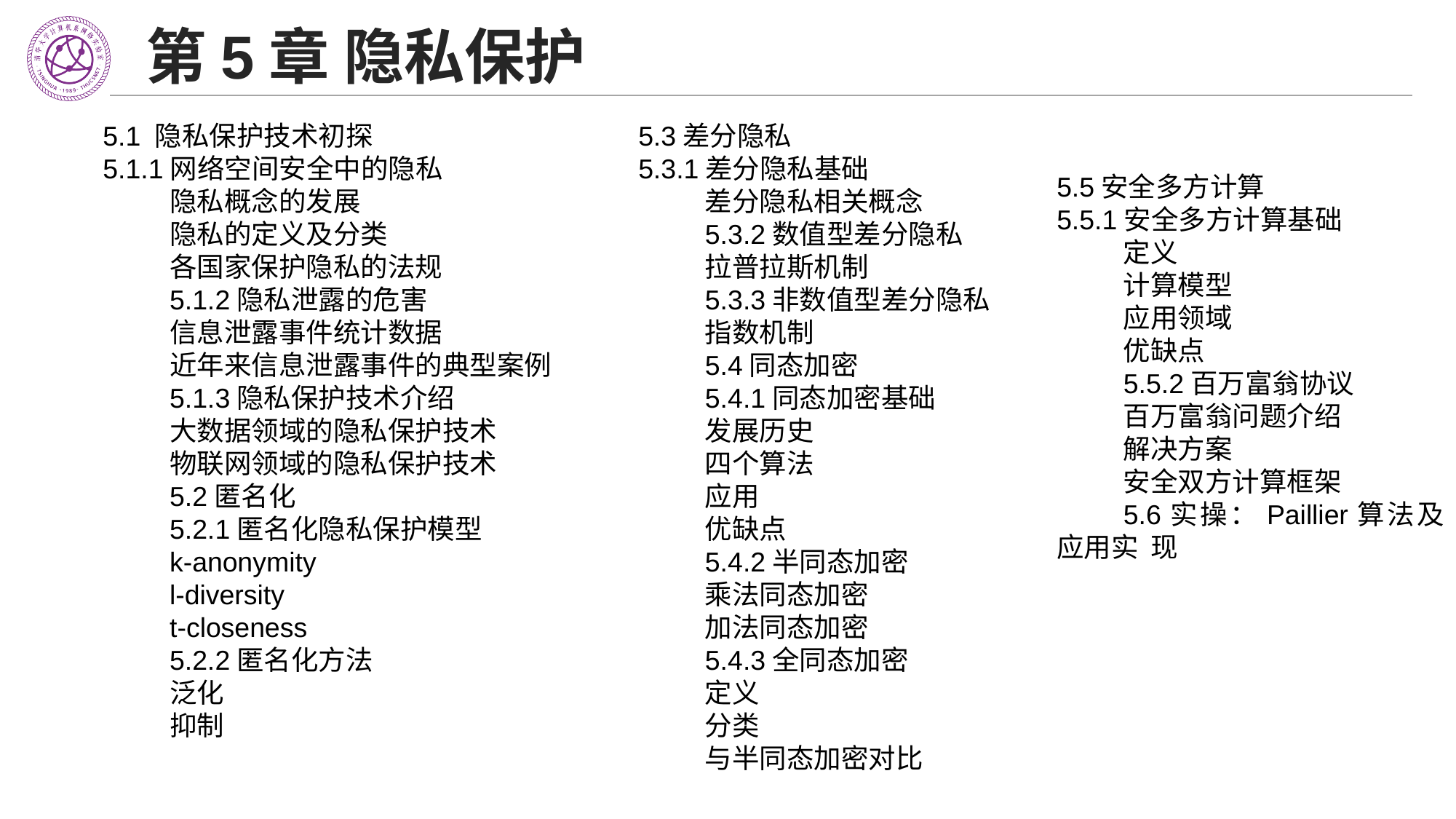

# 第5章 隐私保护
5.3差分隐私
5.3.1差分隐私基础
差分隐私相关概念
5.3.2数值型差分隐私
拉普拉斯机制
5.3.3非数值型差分隐私
指数机制
5.4同态加密
5.4.1同态加密基础
发展历史
四个算法
应用
优缺点
5.4.2半同态加密
乘法同态加密
加法同态加密
5.4.3全同态加密
定义
分类
与半同态加密对比
5.1 隐私保护技术初探
5.1.1网络空间安全中的隐私
隐私概念的发展
隐私的定义及分类
各国家保护隐私的法规
5.1.2隐私泄露的危害
信息泄露事件统计数据
近年来信息泄露事件的典型案例
5.1.3隐私保护技术介绍
大数据领域的隐私保护技术
物联网领域的隐私保护技术
5.2匿名化
5.2.1匿名化隐私保护模型
k-anonymity
l-diversity
t-closeness
5.2.2匿名化方法
泛化
抑制
5.5安全多方计算
5.5.1安全多方计算基础
定义
计算模型
应用领域
优缺点
5.5.2百万富翁协议
百万富翁问题介绍
解决方案
安全双方计算框架
5.6实操：Paillier算法及应用实  现